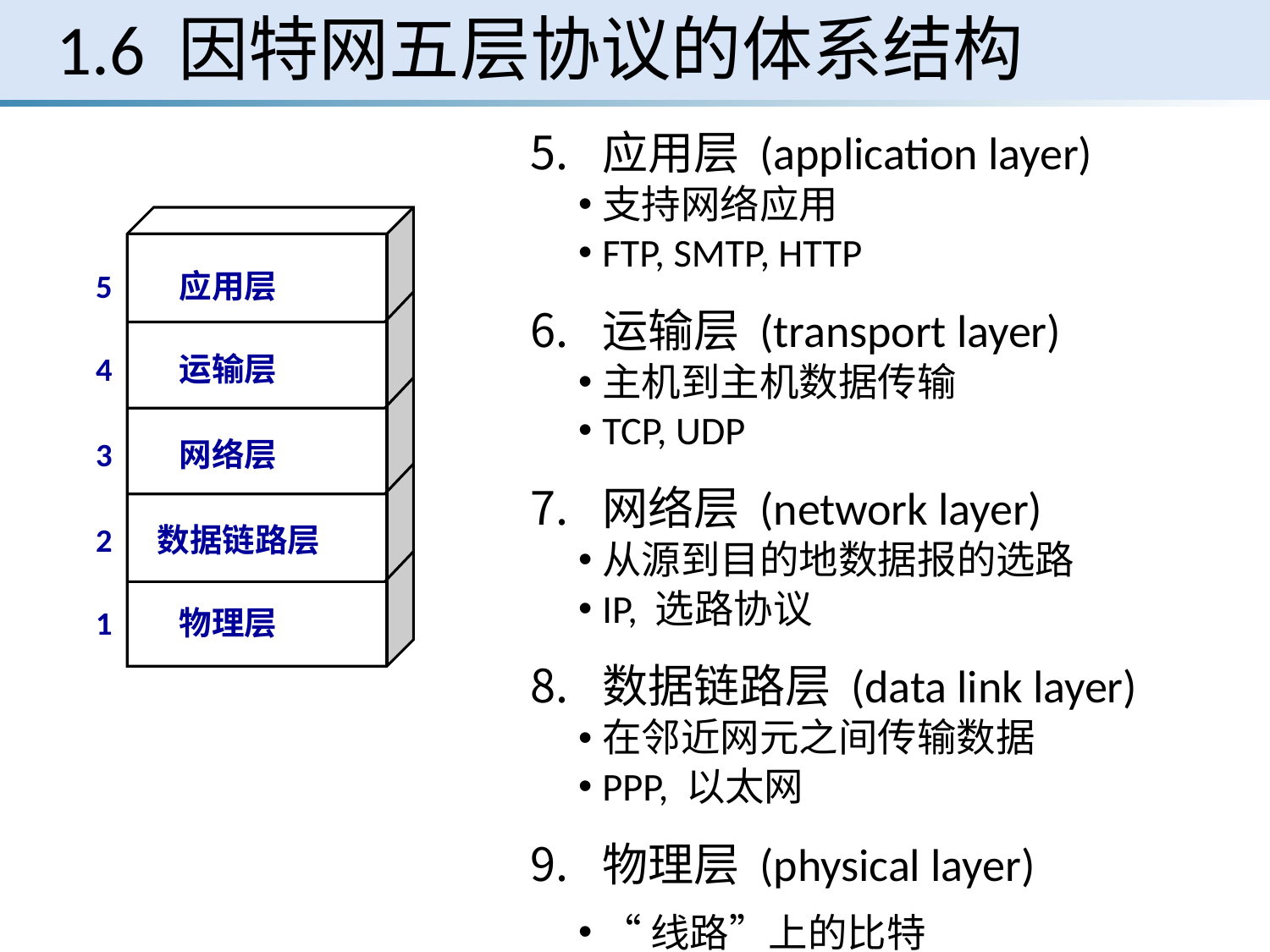

# 1.6 因特网五层协议的体系结构
应用层 (application layer)
支持网络应用
FTP, SMTP, HTTP
运输层 (transport layer)
主机到主机数据传输
TCP, UDP
网络层 (network layer)
从源到目的地数据报的选路
IP, 选路协议
数据链路层 (data link layer)
在邻近网元之间传输数据
PPP, 以太网
物理层 (physical layer)
“线路”上的比特

5        应用层
4        运输层
3        网络层
2     数据链路层
数据链路层
1        物理层